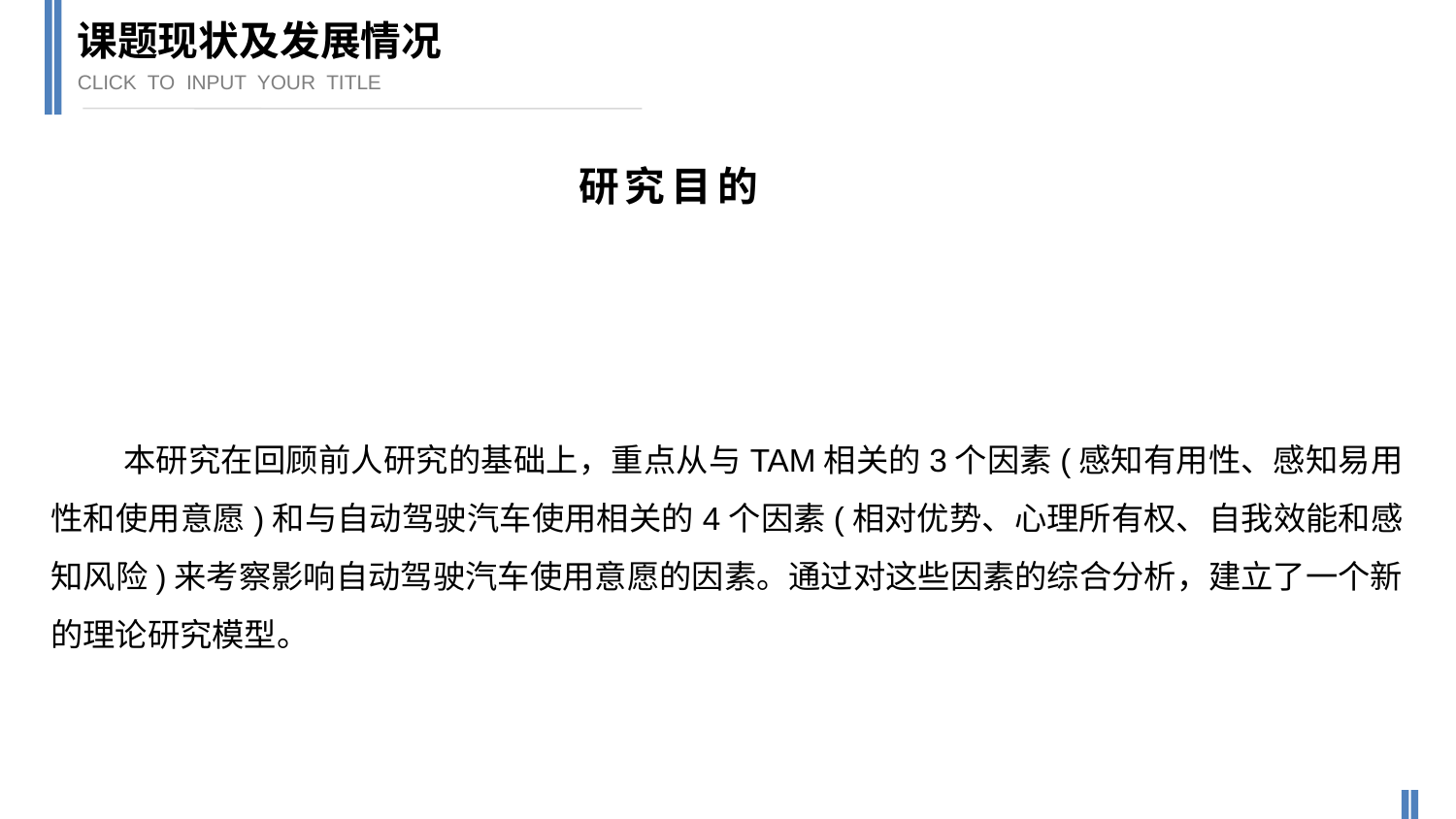

课题现状及发展情况
CLICK  TO  INPUT  YOUR  TITLE
研究目的
本研究在回顾前人研究的基础上，重点从与TAM相关的3个因素(感知有用性、感知易用性和使用意愿)和与自动驾驶汽车使用相关的4个因素(相对优势、心理所有权、自我效能和感知风险)来考察影响自动驾驶汽车使用意愿的因素。通过对这些因素的综合分析，建立了一个新的理论研究模型。